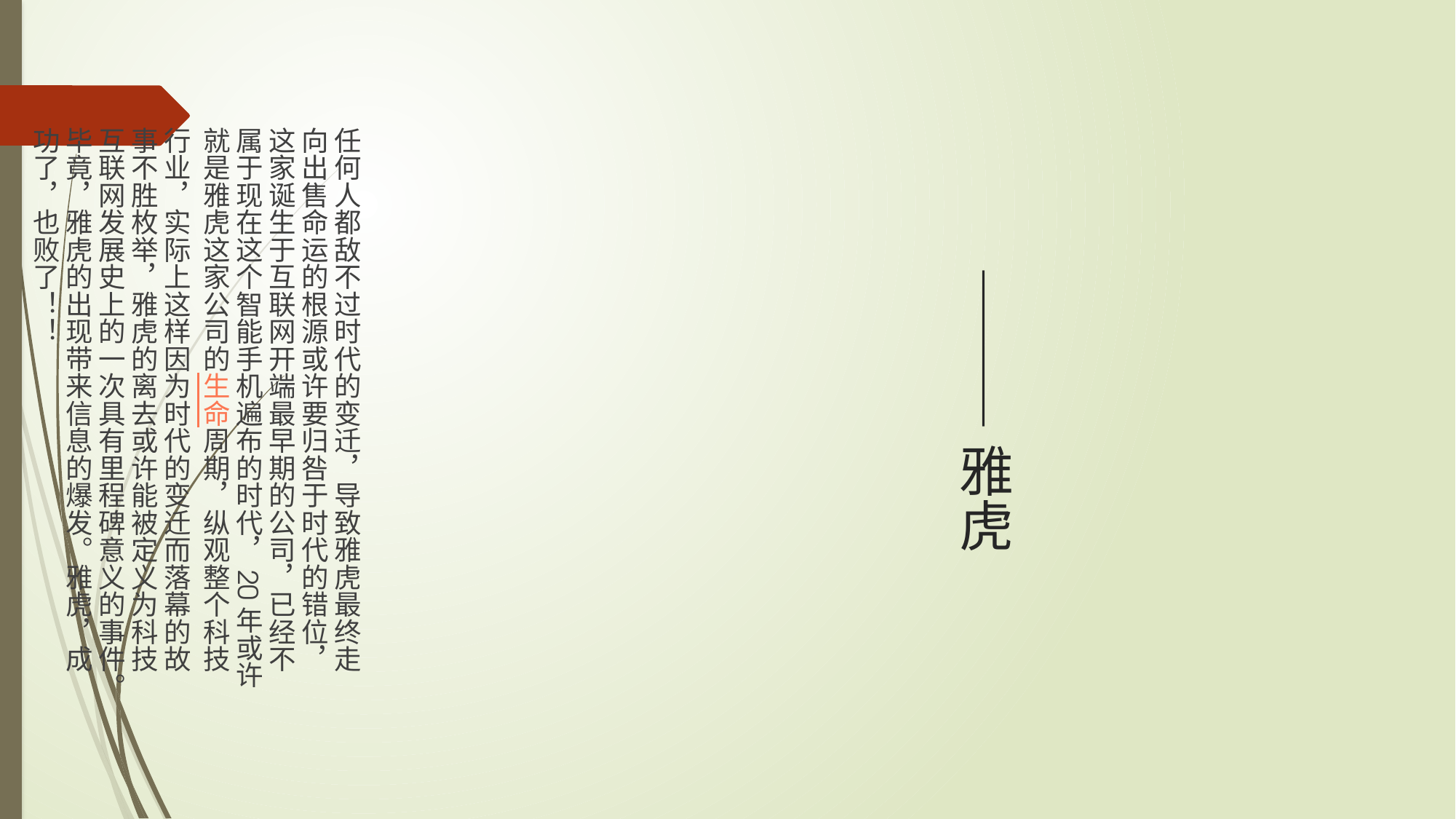

任何人都敌不过时代的变迁，导致雅虎最终走向出售命运的根源或许要归咎于时代的错位，这家诞生于互联网开端最早期的公司，已经不属于现在这个智能手机遍布的时代，20年或许就是雅虎这家公司的生命周期，纵观整个科技行业，实际上这样因为时代的变迁而落幕的故事不胜枚举，雅虎的离去或许能被定义为科技互联网发展史上的一次具有里程碑意义的事件。毕竟，雅虎的出现带来信息的爆发。雅虎，成功了，也败了！！
# ———雅虎